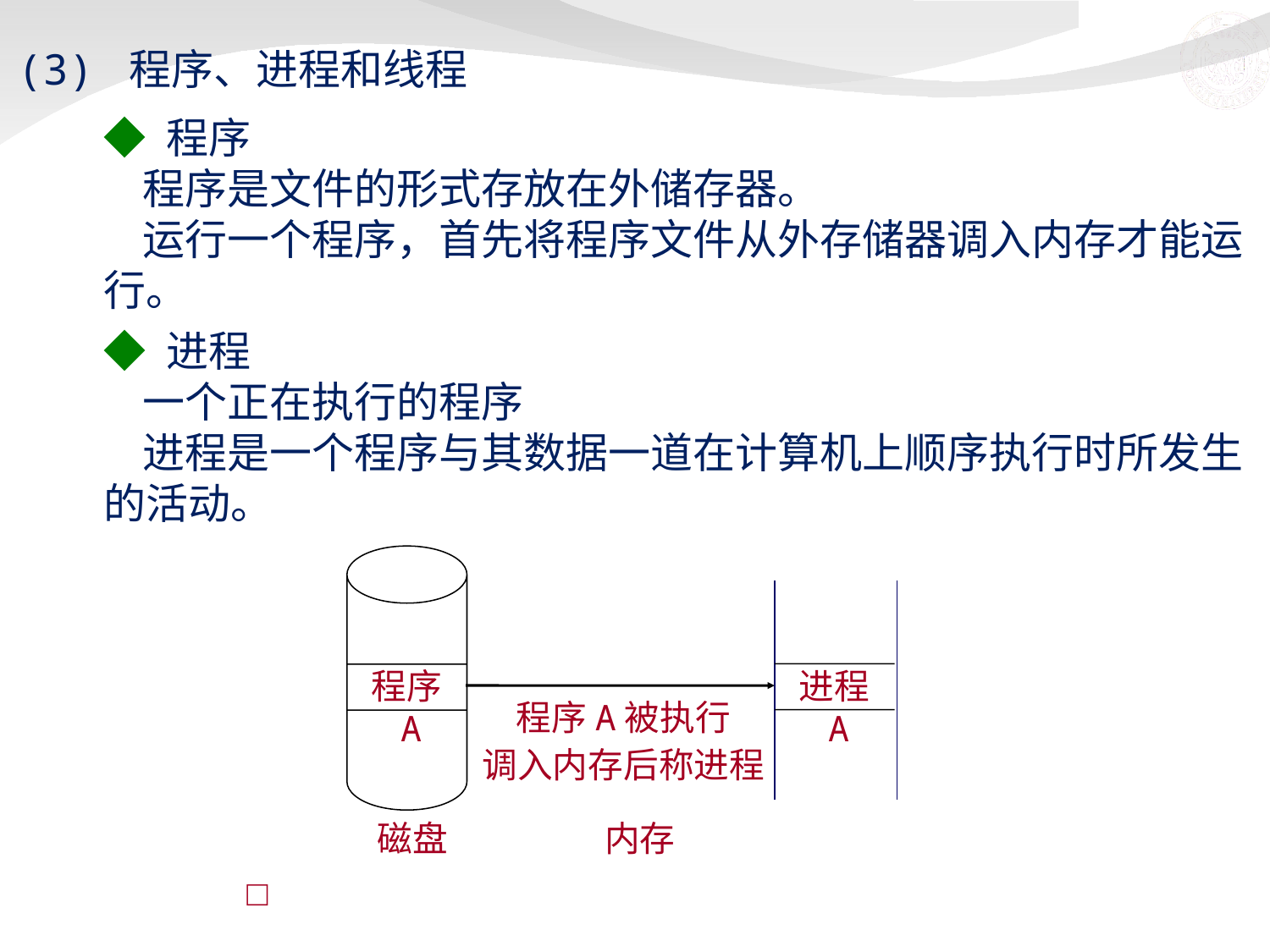

(3) 程序、进程和线程
◆ 程序
   程序是文件的形式存放在外储存器。
   运行一个程序，首先将程序文件从外存储器调入内存才能运行。
◆ 进程
   一个正在执行的程序
   进程是一个程序与其数据一道在计算机上顺序执行时所发生的活动。

进程A

程序A

程序A被执行
调入内存后称进程

磁盘                    内存
□